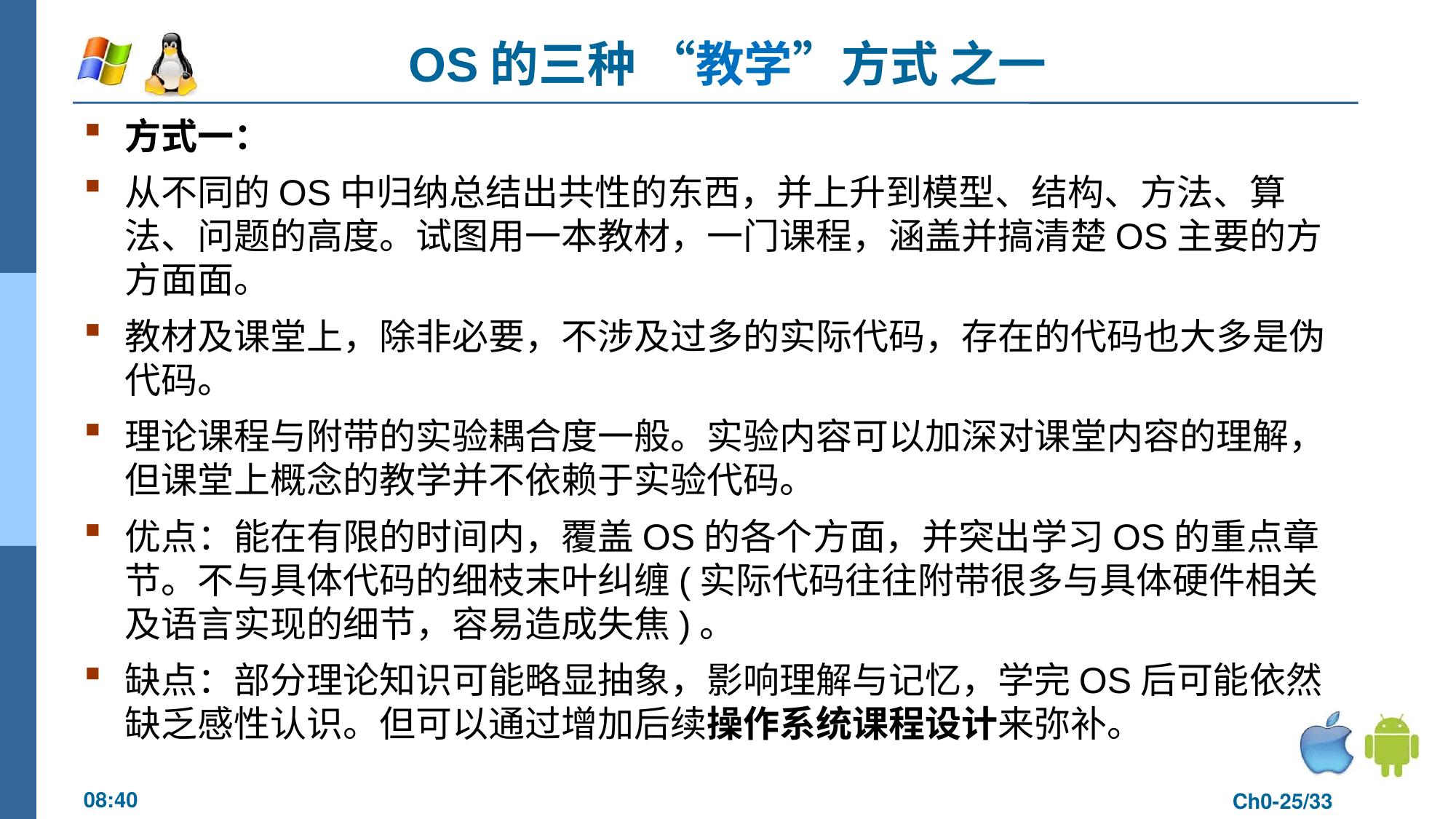

# OS的三种 “教学”方式 之一
方式一：
从不同的OS中归纳总结出共性的东西，并上升到模型、结构、方法、算法、问题的高度。试图用一本教材，一门课程，涵盖并搞清楚OS主要的方方面面。
教材及课堂上，除非必要，不涉及过多的实际代码，存在的代码也大多是伪代码。
理论课程与附带的实验耦合度一般。实验内容可以加深对课堂内容的理解，但课堂上概念的教学并不依赖于实验代码。
优点：能在有限的时间内，覆盖OS的各个方面，并突出学习OS的重点章节。不与具体代码的细枝末叶纠缠(实际代码往往附带很多与具体硬件相关及语言实现的细节，容易造成失焦)。
缺点：部分理论知识可能略显抽象，影响理解与记忆，学完OS后可能依然缺乏感性认识。但可以通过增加后续操作系统课程设计来弥补。